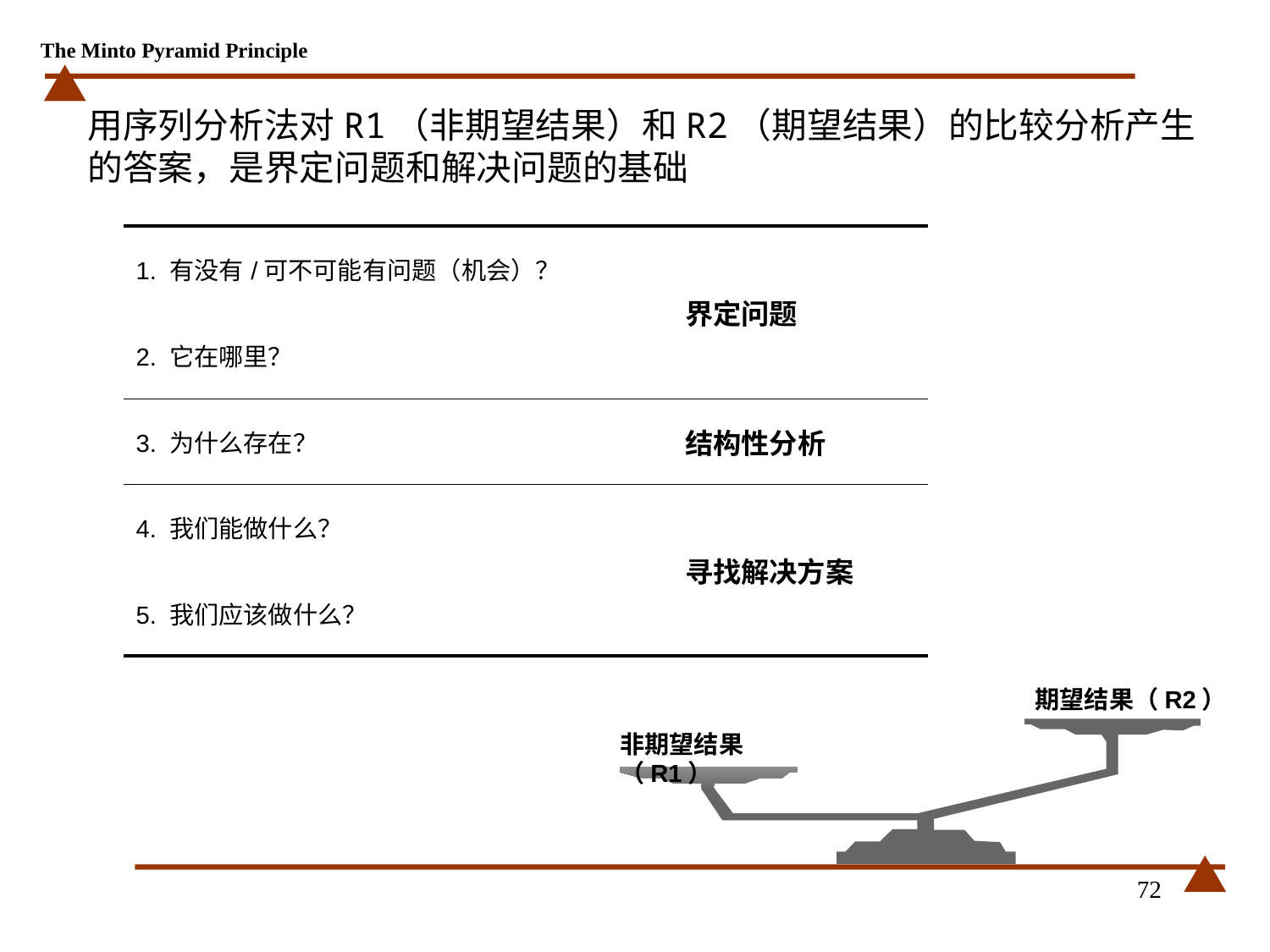

# 用序列分析法对R1（非期望结果）和R2（期望结果）的比较分析产生的答案，是界定问题和解决问题的基础
| 1. 有没有/可不可能有问题（机会）？ | 界定问题 |
| --- | --- |
| 2. 它在哪里？ |  |
| 3. 为什么存在？ | 结构性分析 |
| 4. 我们能做什么？ | 寻找解决方案 |
| 5. 我们应该做什么？ |  |
期望结果（R2）

非期望结果（R1）
72